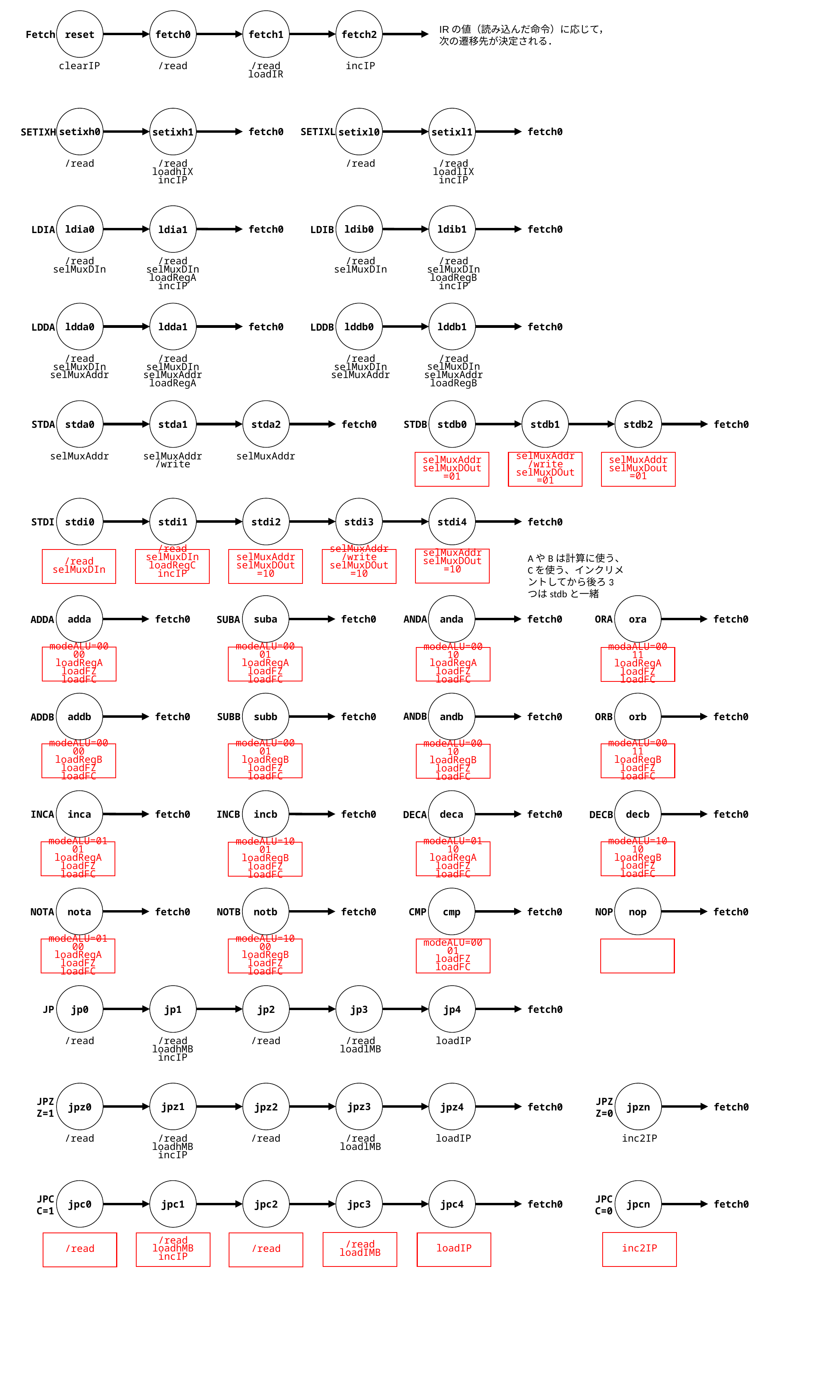

reset
clearIP
fetch0
/read
fetch1
/read
loadIR
fetch2
incIP
IRの値（読み込んだ命令）に応じて，
次の遷移先が決定される．
Fetch
setixh0
/read
setixh1
/read
loadhIX
incIP
fetch0
setixl0
/read
setixl1
/read
loadlIX
incIP
fetch0
SETIXL
SETIXH
ldia0
/read
selMuxDIn
ldia1
/read
selMuxDIn
loadRegA
incIP
fetch0
ldib0
/read
selMuxDIn
ldib1
/read
selMuxDIn
loadRegB
incIP
fetch0
LDIA
LDIB
ldda0
/read
selMuxDIn
selMuxAddr
ldda1
/read
selMuxDIn
selMuxAddr
loadRegA
fetch0
lddb0
/read
selMuxDIn
selMuxAddr
lddb1
/read
selMuxDIn
selMuxAddr
loadRegB
fetch0
LDDA
LDDB
stda0
selMuxAddr
stda1
selMuxAddr
/write
stda2
selMuxAddr
fetch0
stdb0
stdb1
stdb2
fetch0
STDB
STDA
selMuxAddr
selMuxDout=01
selMuxAddr
selMuxDOut=01
selMuxAddr
/write
selMuxDOut=01
stdi0
stdi1
stdi2
stdi3
stdi4
fetch0
STDI
selMuxAddr
selMuxDOut=10

AやBは計算に使う、Cを使う、インクリメントしてから後ろ3つはstdbと一緒
selMuxAddr
/write
selMuxDOut=10

/read
selMuxDIn
loadRegC
incIP

selMuxAddr
selMuxDOut=10
/read
selMuxDIn
adda
fetch0
suba
fetch0
anda
fetch0
ora
fetch0
ANDA
ORA
ADDA
SUBA
modeALU=0000
loadRegA
loadFZ
loadFC
modeALU=0001
loadRegA
loadFZ
loadFC
modeALU=0010
loadRegA
loadFZ
loadFC
modaALU=0011
loadRegA
loadFZ
loadFC
addb
fetch0
subb
fetch0
andb
fetch0
orb
fetch0
ANDB
ORB
SUBB
ADDB
modeALU=0001
loadRegB
loadFZ
loadFC
modeALU=0000
loadRegB
loadFZ
loadFC
modeALU=0011
loadRegB
loadFZ
loadFC
modeALU=0010
loadRegB
loadFZ
loadFC
inca
fetch0
incb
fetch0
deca
fetch0
decb
fetch0
INCA
INCB
DECA
DECB
modeALU=1010
loadRegB
loadFZ
loadFC
modeALU=0101
loadRegA
loadFZ
loadFC
modeALU=0110
loadRegA
loadFZ
loadFC
modeALU=1001
loadRegB
loadFZ
loadFC
nota
fetch0
notb
fetch0
cmp
fetch0
nop

fetch0
NOTB
NOP
NOTA
CMP

modeALU=0001
loadFZ
loadFC
modeALU=1000
loadRegB
loadFZ
loadFC
modeALU=0100
loadRegA
loadFZ
loadFC
jp0
/read
jp1
/read
loadhMB
incIP
jp2
/read
jp3
/read
loadlMB
jp4
loadIP
fetch0
JP
jpz0
/read
jpz1
/read
loadhMB
incIP
jpz2
/read
jpz3
/read
loadlMB
jpz4
loadIP
fetch0
jpzn
inc2IP
fetch0
JPZ
Z=1
JPZ
Z=0
jpc0
jpc1
jpc2
jpc3
jpc4
fetch0
jpcn
fetch0
JPC
C=1
JPC
C=0
/read
loadIMB
inc2IP
loadIP
/read
loadhMB
incIP
/read
/read